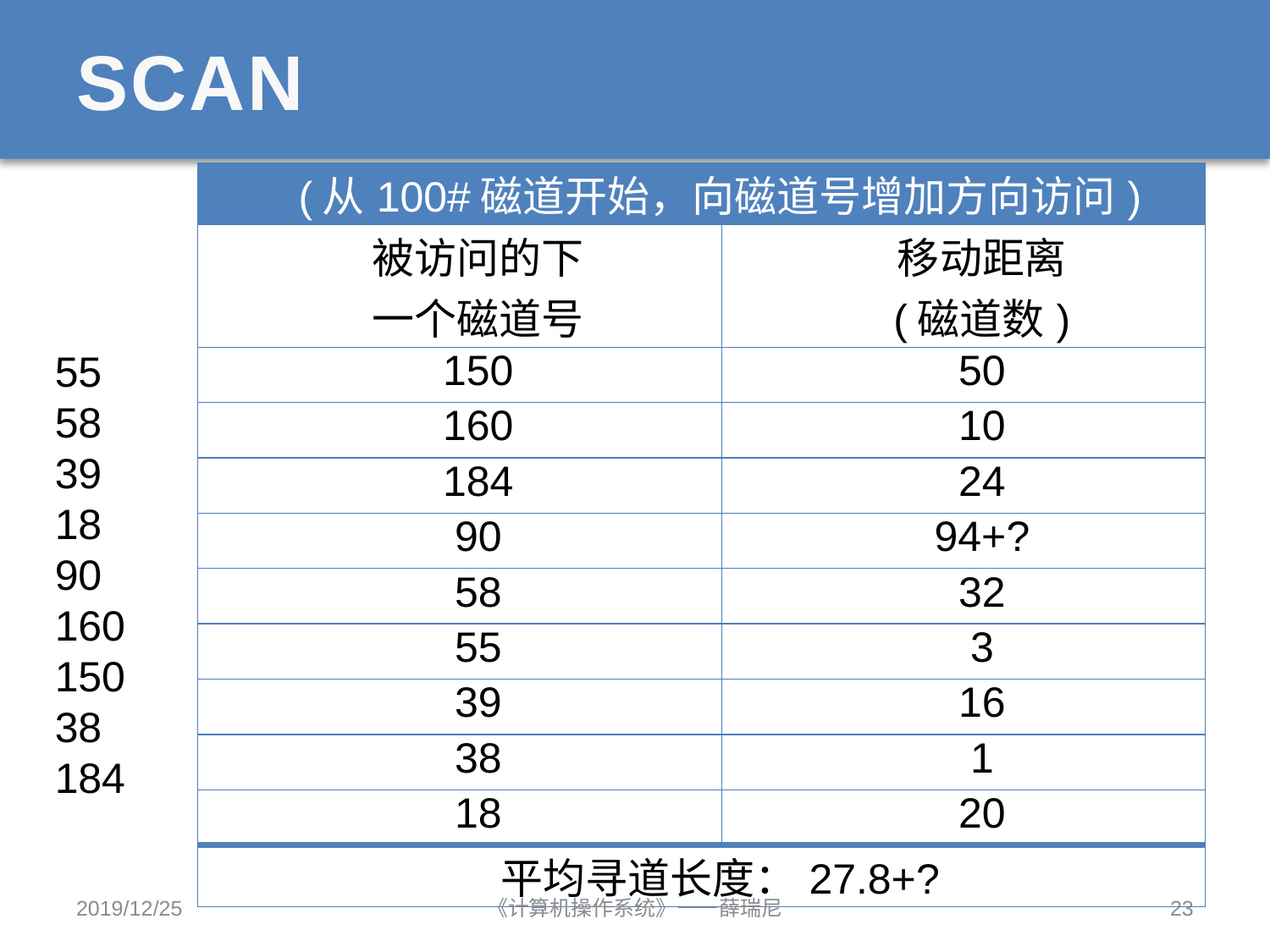

# SCAN
| (从100#磁道开始，向磁道号增加方向访问) |  |
| --- | --- |
| 被访问的下 一个磁道号 | 移动距离 (磁道数) |
| 150 | 50 |
| 160 | 10 |
| 184 | 24 |
| 90 | 94+? |
| 58 | 32 |
| 55 | 3 |
| 39 | 16 |
| 38 | 1 |
| 18 | 20 |
| 平均寻道长度：27.8+? |  |
55
58
39
18
90
160
150
38
184
2019/12/25
《计算机操作系统》——薛瑞尼
23